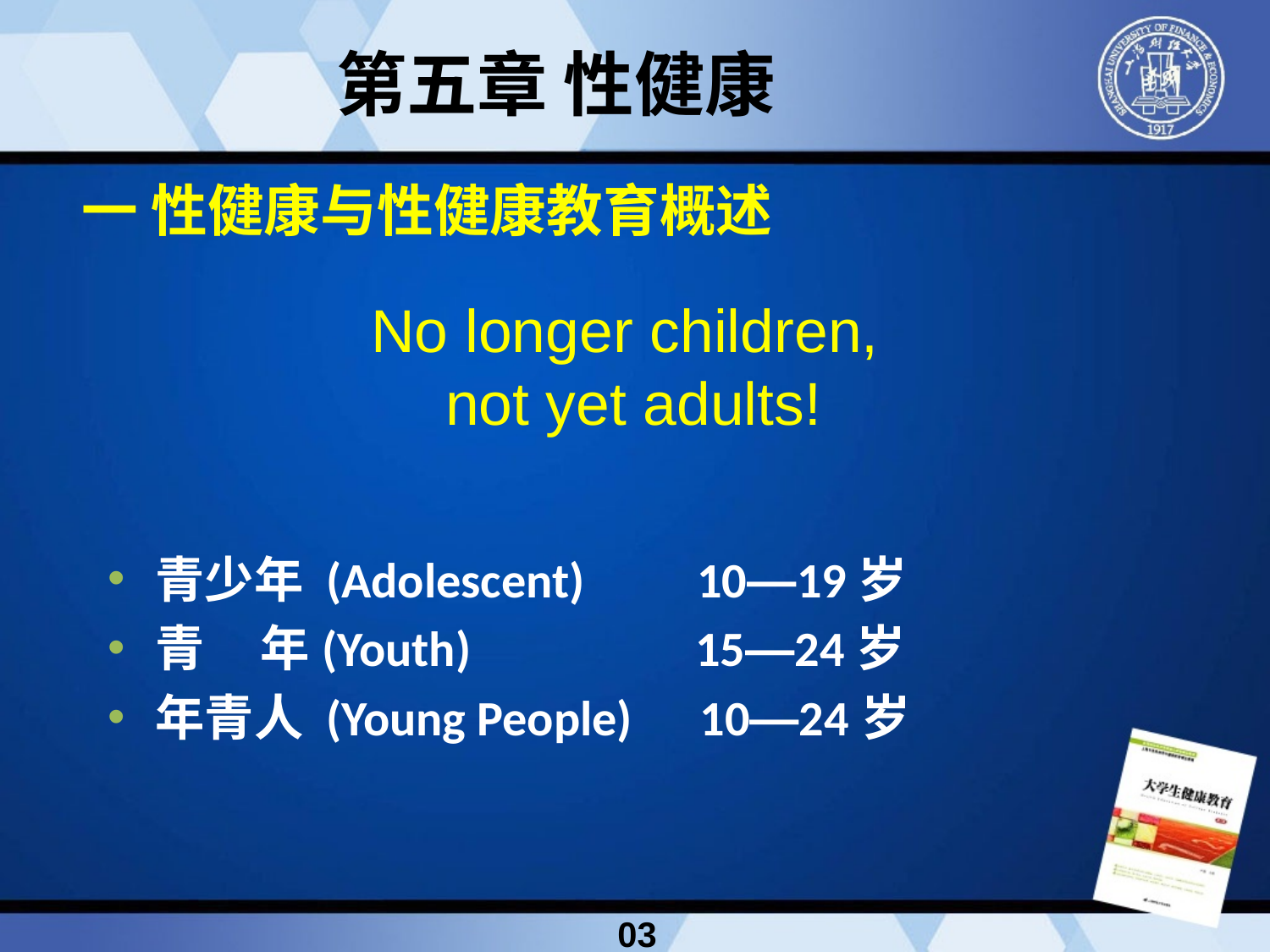

第五章 性健康
一 性健康与性健康教育概述
No longer children,
not yet adults!

青少年 (Adolescent)          10—19岁
青     年(Youth)                    15—24岁
年青人 (Young People)      10—24岁
03